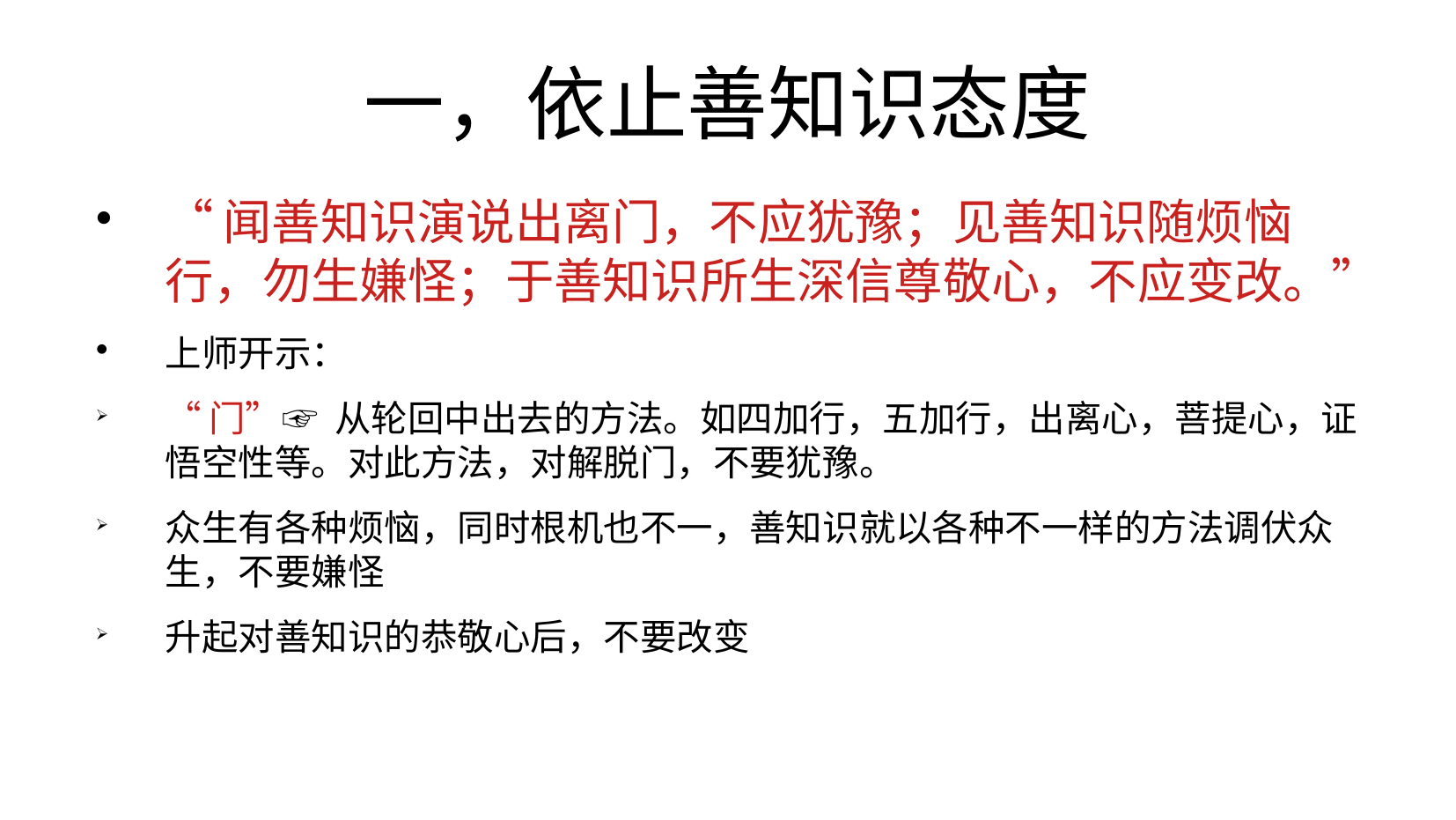

一，依止善知识态度
“闻善知识演说出离门，不应犹豫；见善知识随烦恼行，勿生嫌怪；于善知识所生深信尊敬心，不应变改。”
上师开示：
“门”☞  从轮回中出去的方法。如四加行，五加行，出离心，菩提心，证悟空性等。对此方法，对解脱门，不要犹豫。
众生有各种烦恼，同时根机也不一，善知识就以各种不一样的方法调伏众生，不要嫌怪
升起对善知识的恭敬心后，不要改变